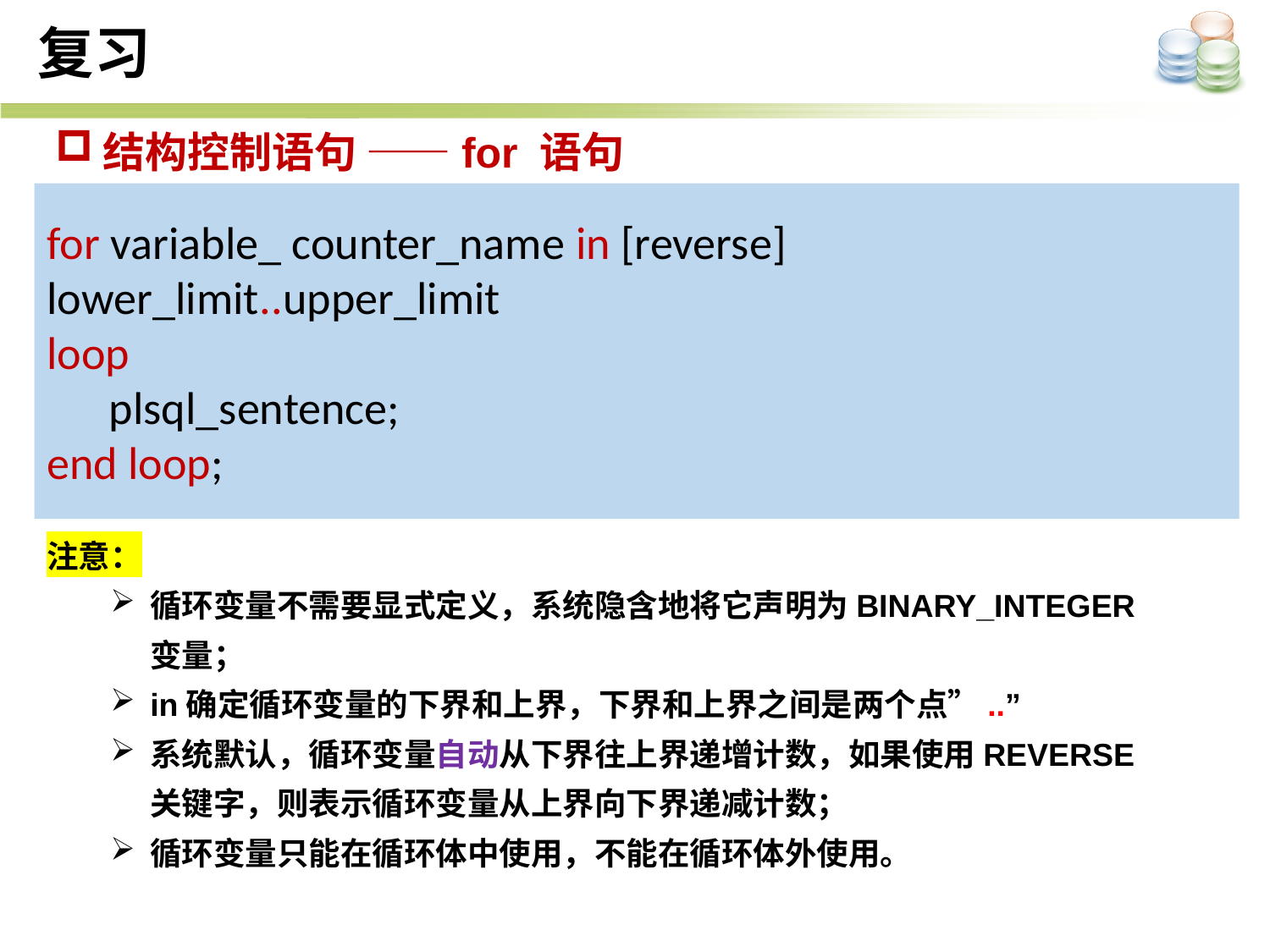

复习
结构控制语句 ——for 语句
for variable_ counter_name in [reverse] lower_limit..upper_limit
loop
      plsql_sentence;
end loop;
注意：
循环变量不需要显式定义，系统隐含地将它声明为BINARY_INTEGER变量；
in确定循环变量的下界和上界，下界和上界之间是两个点”..”
系统默认，循环变量自动从下界往上界递增计数，如果使用REVERSE关键字，则表示循环变量从上界向下界递减计数；
循环变量只能在循环体中使用，不能在循环体外使用。
12